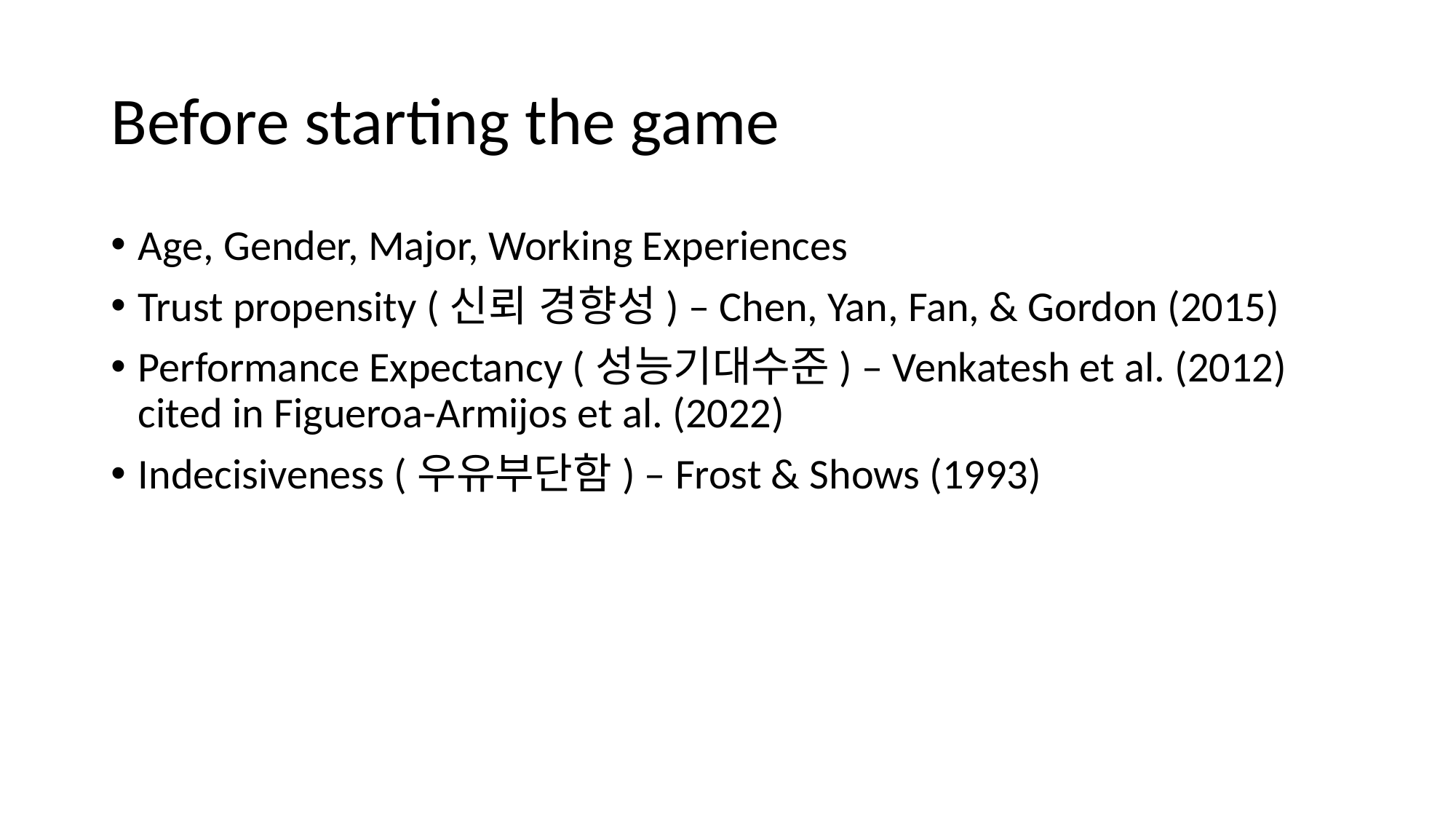

# Before starting the game
Age, Gender, Major, Working Experiences
Trust propensity (신뢰 경향성) – Chen, Yan, Fan, & Gordon (2015)
Performance Expectancy (성능기대수준) – Venkatesh et al. (2012) cited in Figueroa-Armijos et al. (2022)
Indecisiveness (우유부단함) – Frost & Shows (1993)